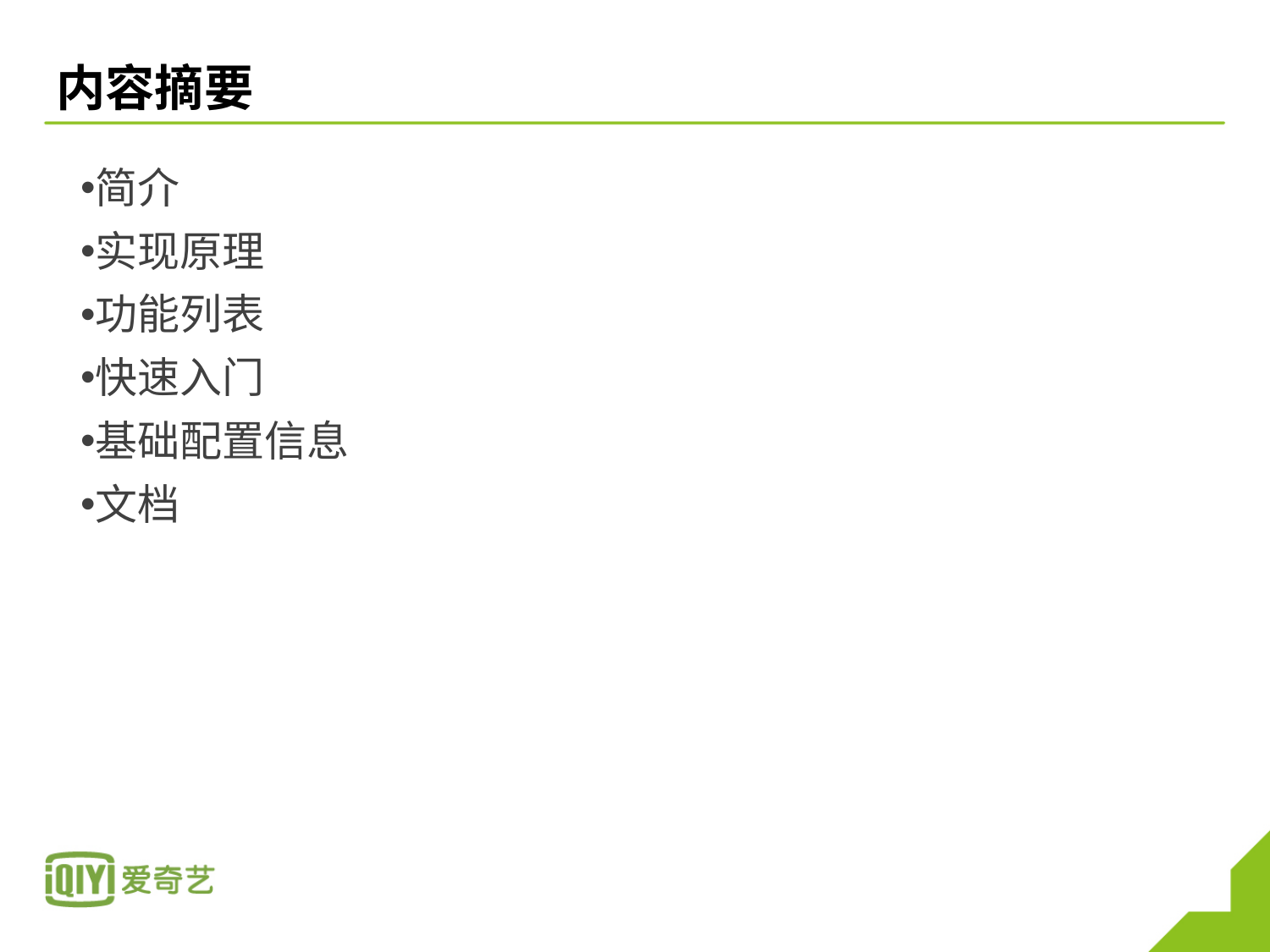

# 内容摘要
简介
实现原理
功能列表
快速入门
基础配置信息
文档